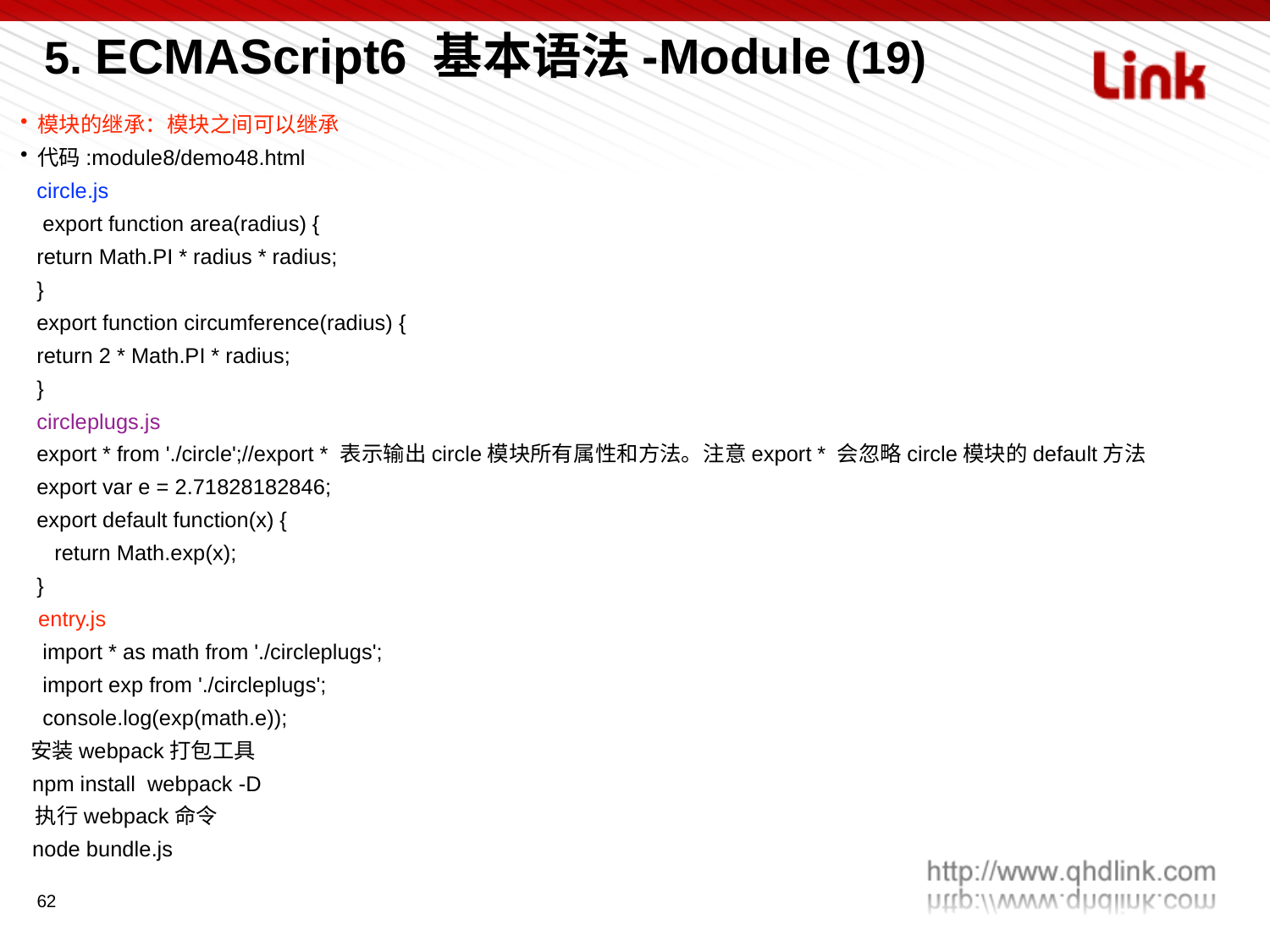

5. ECMAScript6 基本语法-Module (19)
模块的继承：模块之间可以继承
代码:module8/demo48.html
circle.js
 export function area(radius) {
return Math.PI * radius * radius;
}
export function circumference(radius) {
return 2 * Math.PI * radius;
}
circleplugs.js
export * from './circle';//export * 表示输出circle模块所有属性和方法。注意export * 会忽略circle模块的default方法
export var e = 2.71828182846;
export default function(x) {
   return Math.exp(x);
}
   entry.js
 import * as math from './circleplugs';
 import exp from './circleplugs';
 console.log(exp(math.e));
 安装webpack打包工具
  npm install  webpack -D
  执行webpack命令
  node bundle.js

62